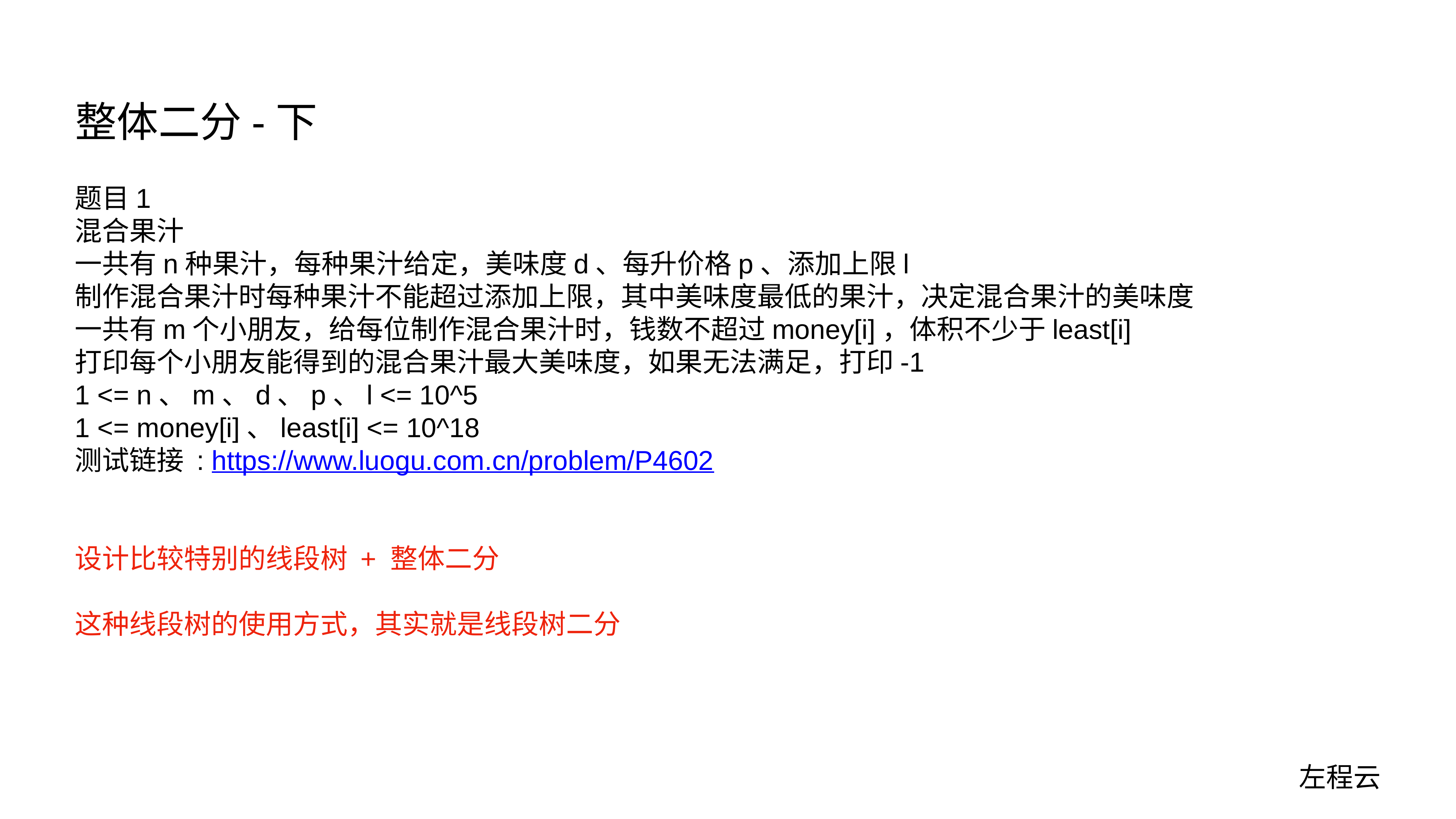

# 整体二分-下
题目1
混合果汁
一共有n种果汁，每种果汁给定，美味度d、每升价格p、添加上限l
制作混合果汁时每种果汁不能超过添加上限，其中美味度最低的果汁，决定混合果汁的美味度
一共有m个小朋友，给每位制作混合果汁时，钱数不超过money[i]，体积不少于least[i]
打印每个小朋友能得到的混合果汁最大美味度，如果无法满足，打印-1
1 <= n、m、d、p、l <= 10^5
1 <= money[i]、least[i] <= 10^18
测试链接 : https://www.luogu.com.cn/problem/P4602

设计比较特别的线段树 + 整体二分

这种线段树的使用方式，其实就是线段树二分
左程云